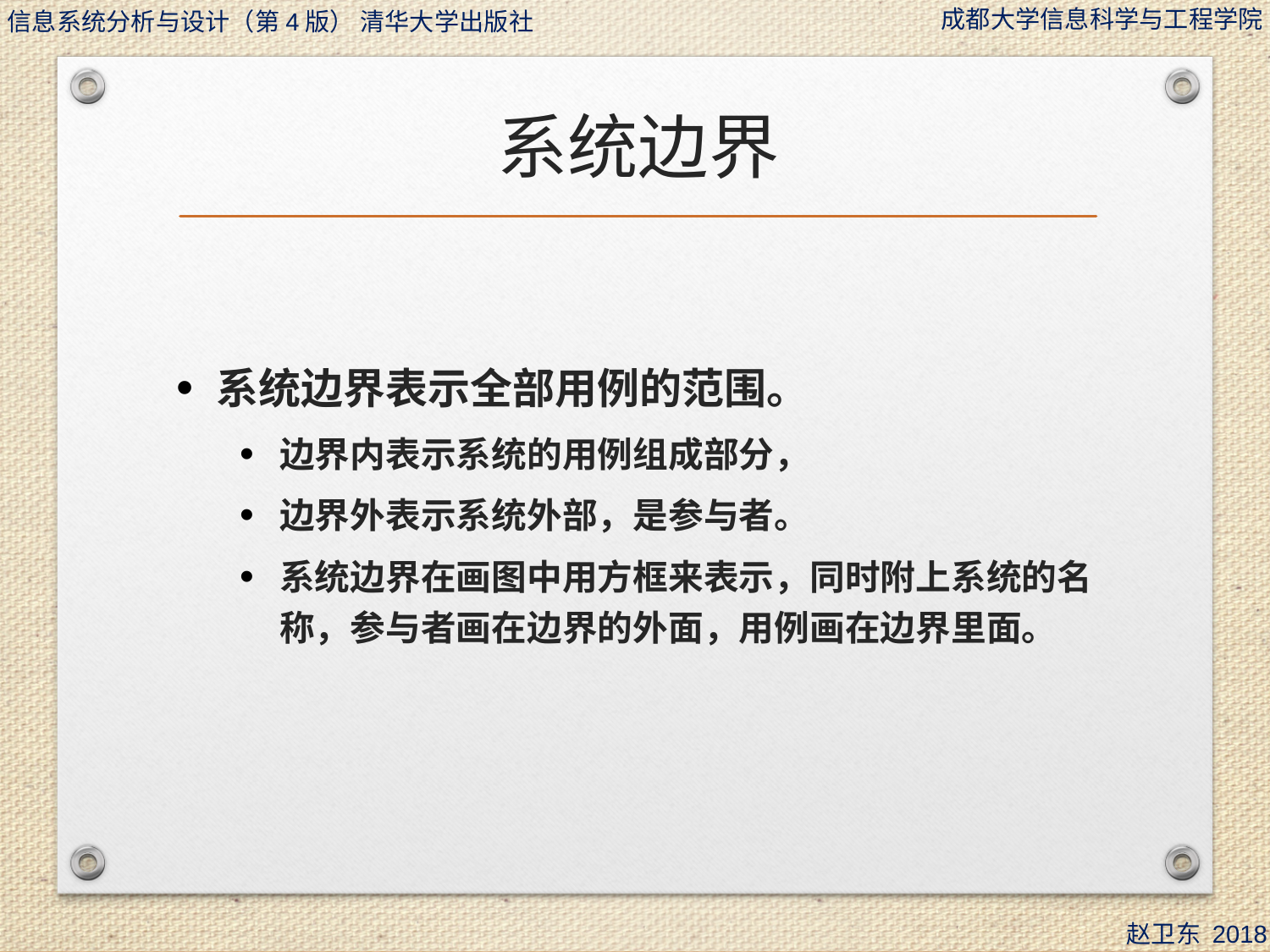

# 系统边界
系统边界表示全部用例的范围。
边界内表示系统的用例组成部分，
边界外表示系统外部，是参与者。
系统边界在画图中用方框来表示，同时附上系统的名称，参与者画在边界的外面，用例画在边界里面。